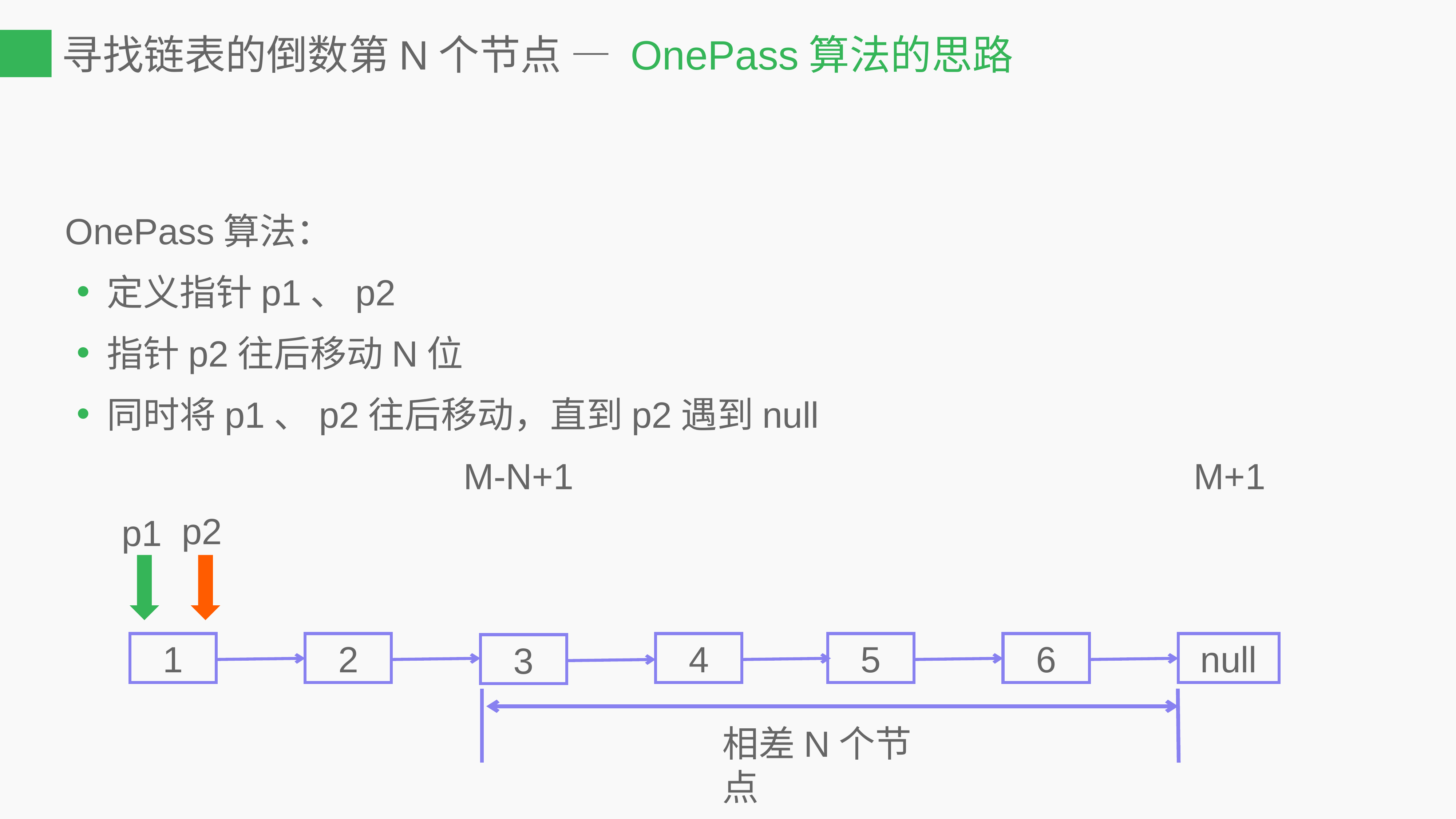

# 寻找链表的倒数第N个节点 — OnePass算法的思路
OnePass算法：
定义指针p1、p2
指针p2往后移动N位
同时将p1、p2往后移动，直到p2遇到null

M-N+1
M+1
p2

p1

null
6
4
5
2
1
3
相差N个节点